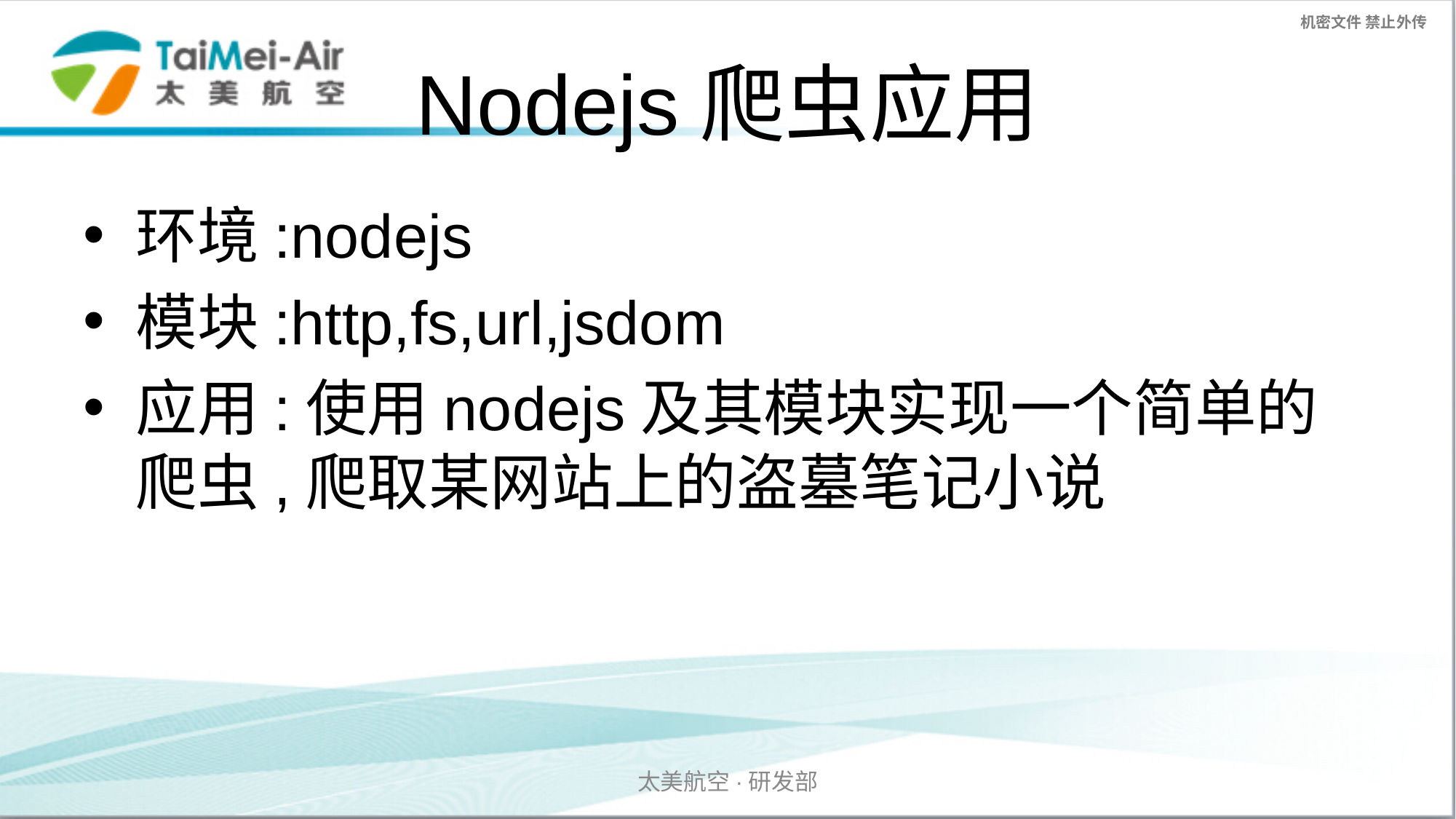

# Nodejs爬虫应用
环境:nodejs
模块:http,fs,url,jsdom
应用:使用nodejs及其模块实现一个简单的爬虫,爬取某网站上的盗墓笔记小说
太美航空·研发部